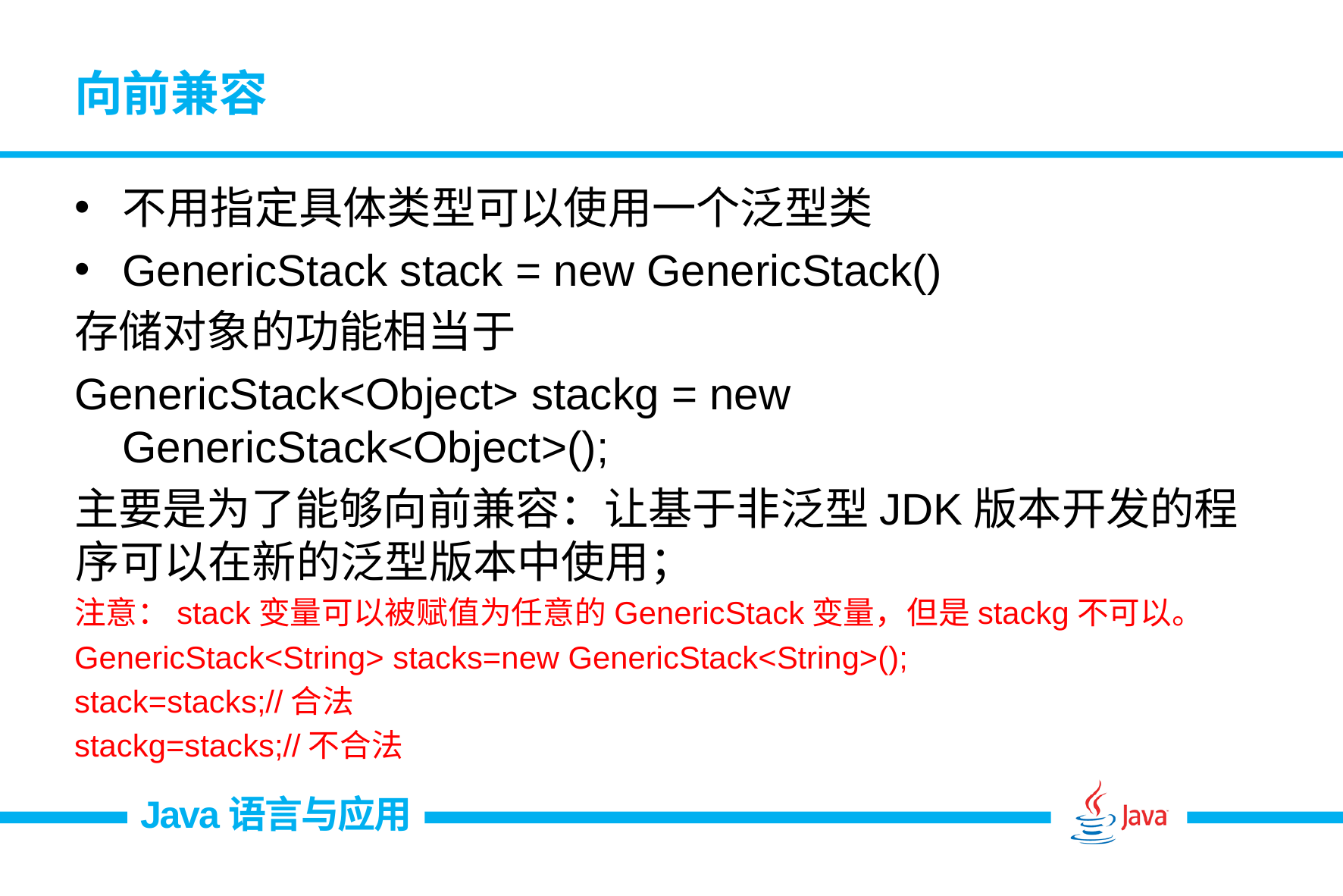

# 向前兼容
不用指定具体类型可以使用一个泛型类
GenericStack stack = new GenericStack()
存储对象的功能相当于
GenericStack<Object> stackg = new GenericStack<Object>();
主要是为了能够向前兼容：让基于非泛型JDK版本开发的程序可以在新的泛型版本中使用；
注意：stack变量可以被赋值为任意的GenericStack变量，但是stackg不可以。
GenericStack<String> stacks=new GenericStack<String>();
stack=stacks;//合法
stackg=stacks;//不合法